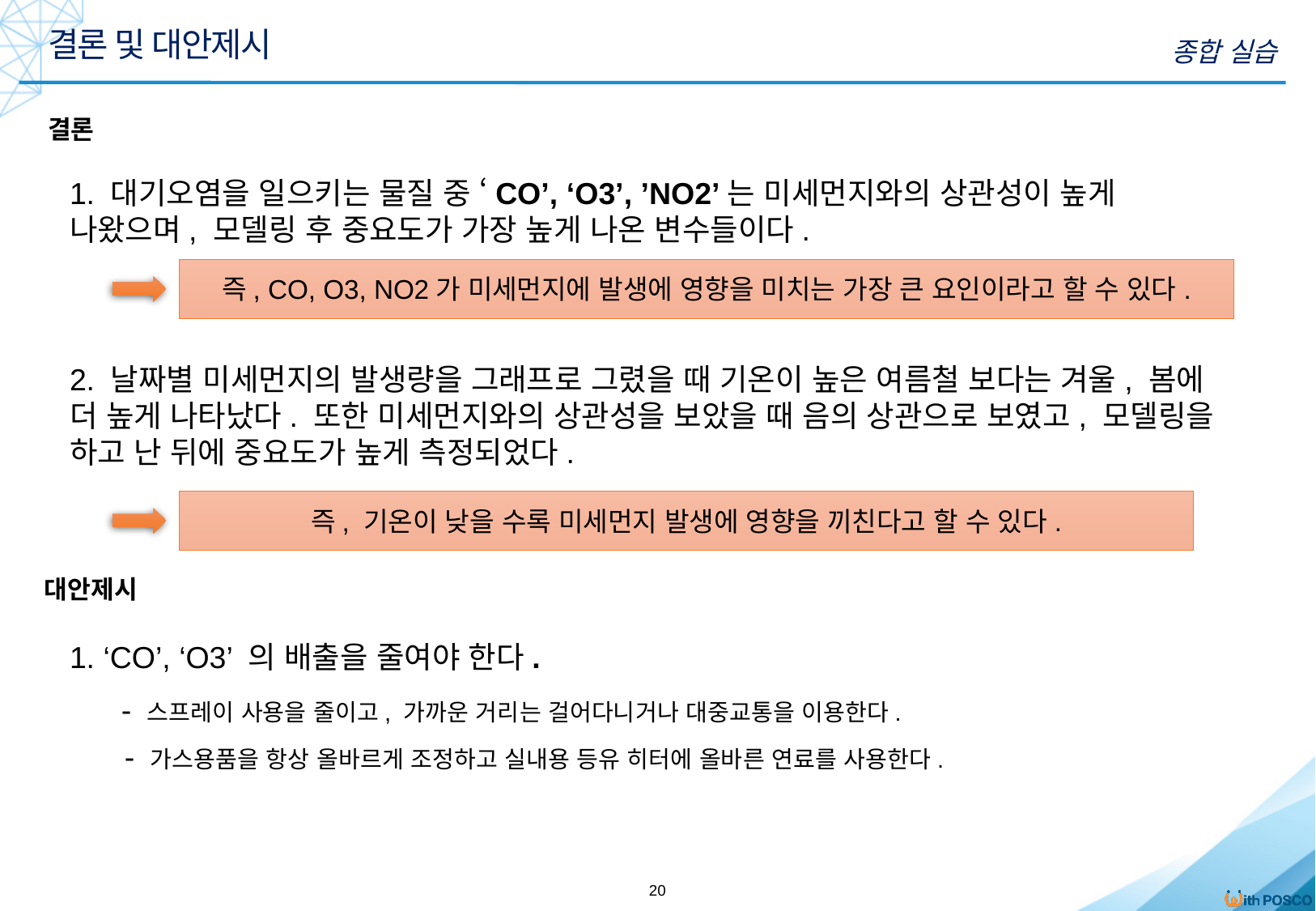

결론 및 대안제시
종합 실습
결론
1. 대기오염을 일으키는 물질 중 ‘CO’, ‘O3’, ’NO2’는 미세먼지와의 상관성이 높게 나왔으며, 모델링 후 중요도가 가장 높게 나온 변수들이다.
즉, CO, O3, NO2가 미세먼지에 발생에 영향을 미치는 가장 큰 요인이라고 할 수 있다.

2. 날짜별 미세먼지의 발생량을 그래프로 그렸을 때 기온이 높은 여름철 보다는 겨울, 봄에 더 높게 나타났다. 또한 미세먼지와의 상관성을 보았을 때 음의 상관으로 보였고, 모델링을 하고 난 뒤에 중요도가 높게 측정되었다.
즉, 기온이 낮을 수록 미세먼지 발생에 영향을 끼친다고 할 수 있다.

대안제시
1. ‘CO’, ‘O3’ 의 배출을 줄여야 한다.
- 스프레이 사용을 줄이고, 가까운 거리는 걸어다니거나 대중교통을 이용한다.
- 가스용품을 항상 올바르게 조정하고 실내용 등유 히터에 올바른 연료를 사용한다.